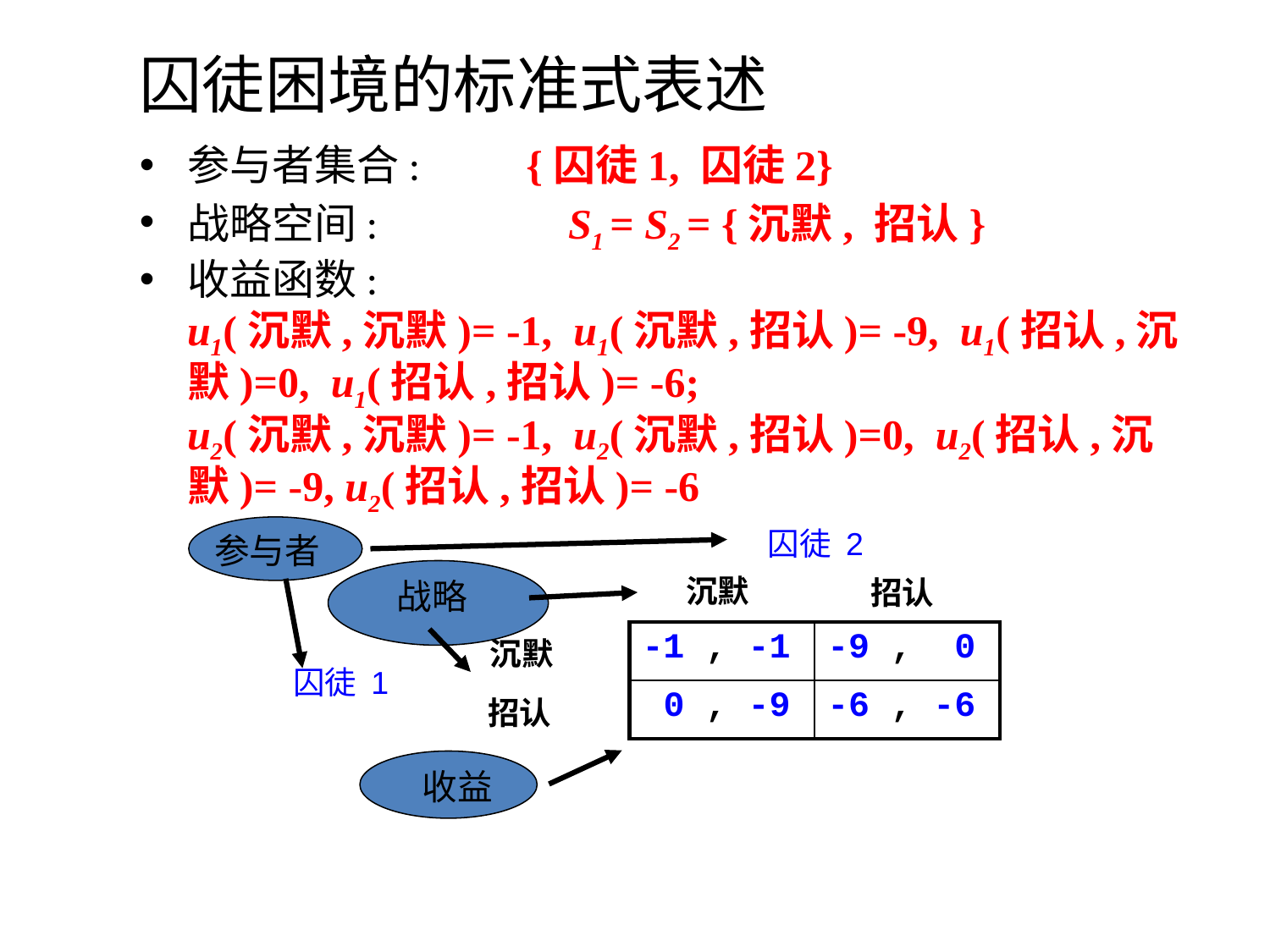

囚徒困境的标准式表述
参与者集合:          {囚徒1, 囚徒2}
战略空间: 	            S1 = S2 = {沉默, 招认}
收益函数:
u1(沉默,沉默)= -1,  u1(沉默,招认)= -9,  u1(招认,沉默)=0,  u1(招认,招认)= -6;
u2(沉默,沉默)= -1,  u2(沉默,招认)=0,  u2(招认,沉默)= -9, u2(招认,招认)= -6

参与者
囚徒 2
囚徒 1

    战略
沉默
招认
沉默
招认

| -1 , -1 | -9 , 0 |
| --- | --- |
| 0 , -9 | -6 , -6 |

  收益